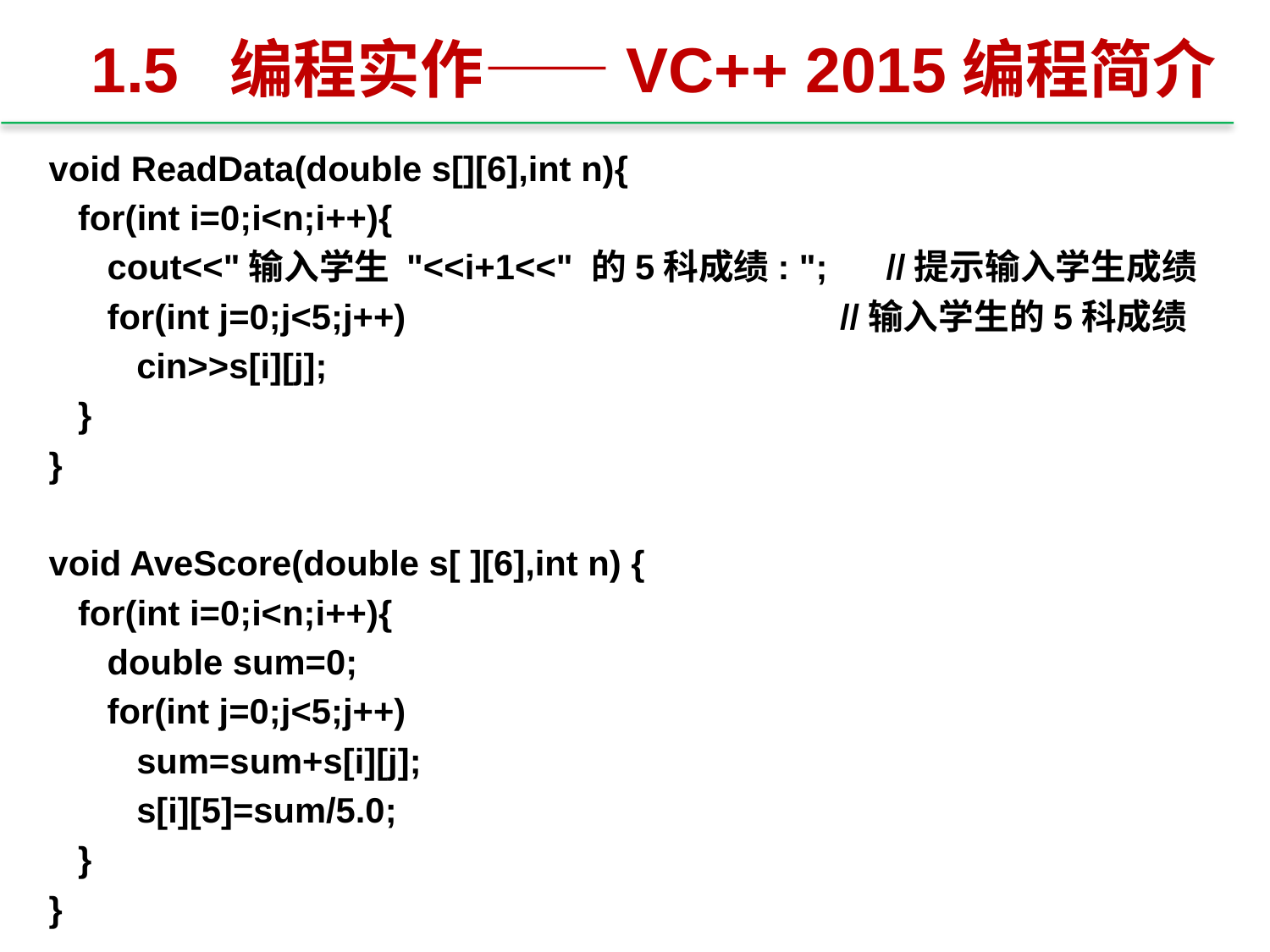

1.5  编程实作——VC++ 2015编程简介
void ReadData(double s[][6],int n){
   for(int i=0;i<n;i++){
      cout<<"输入学生 "<<i+1<<" 的5科成绩: ";      //提示输入学生成绩
      for(int j=0;j<5;j++) 				   //输入学生的5科成绩
         cin>>s[i][j];
   }
}

void AveScore(double s[ ][6],int n) {
   for(int i=0;i<n;i++){
      double sum=0;
      for(int j=0;j<5;j++)
         sum=sum+s[i][j];
         s[i][5]=sum/5.0;
   }
}